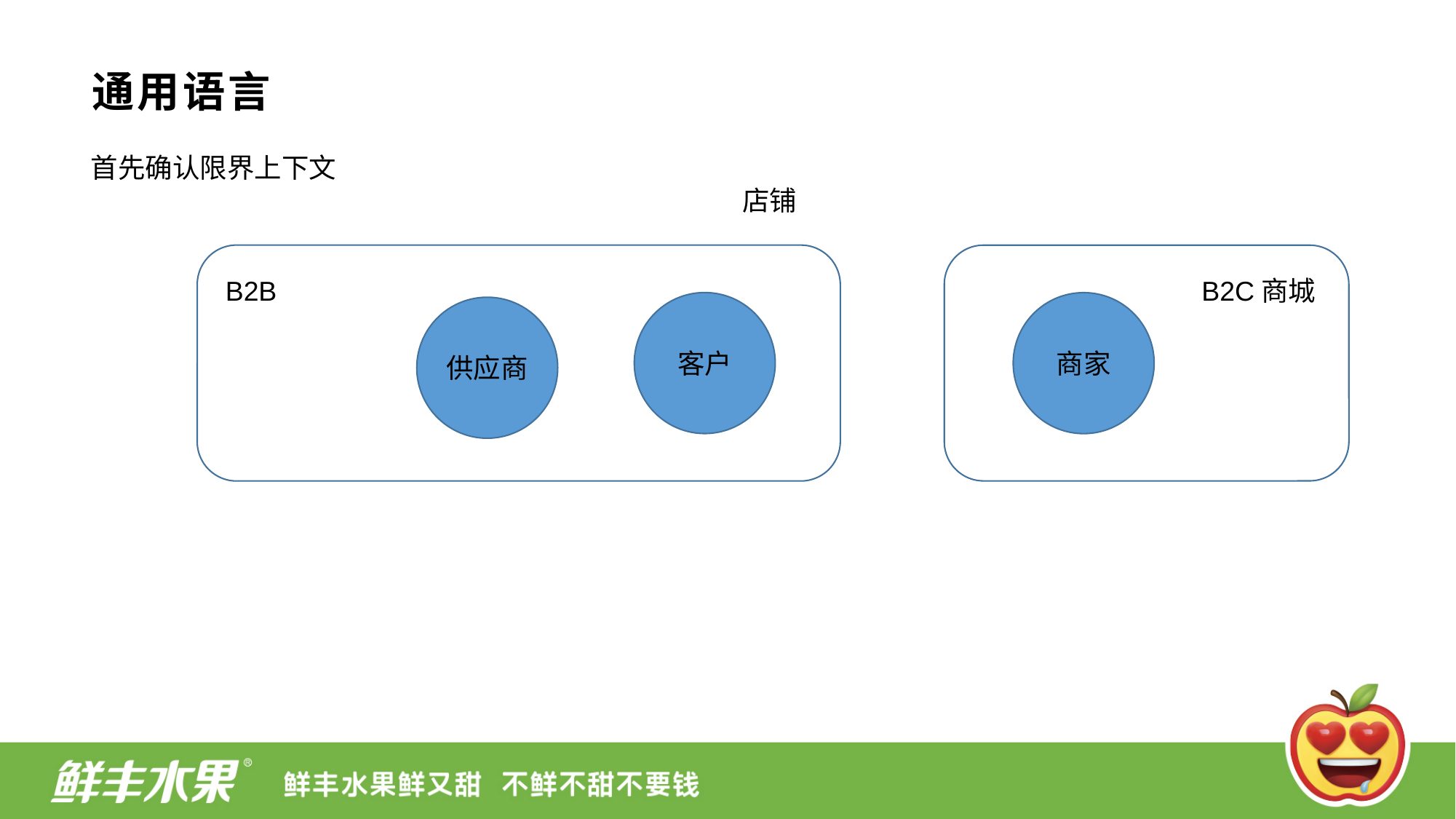

# 通用语言
首先确认限界上下文
店铺

B2B
B2C商城

客户
商家
供应商